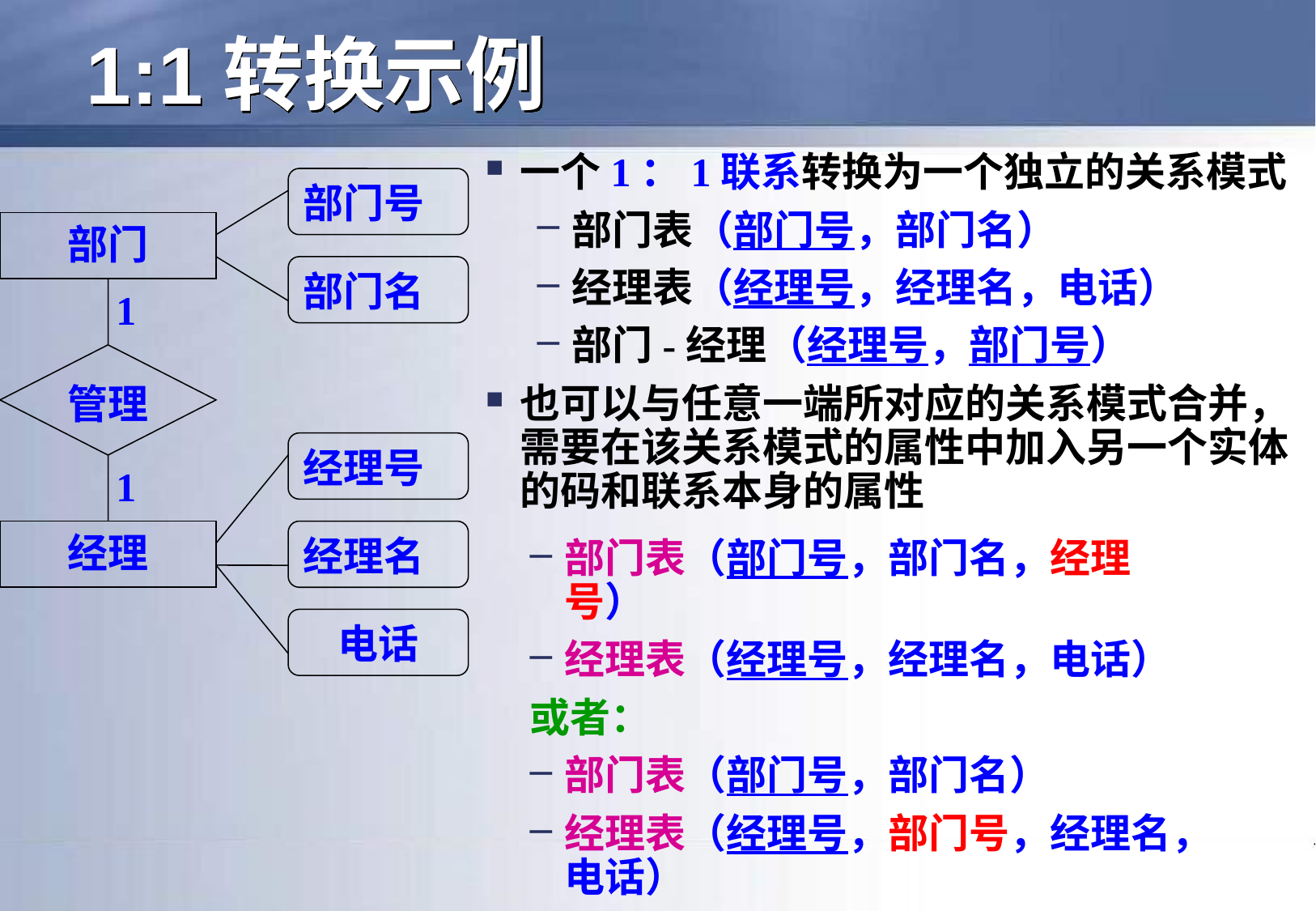

# 1:1转换示例
一个1：1联系转换为一个独立的关系模式
部门表（部门号，部门名）
经理表（经理号，经理名，电话）
部门-经理（经理号，部门号）
也可以与任意一端所对应的关系模式合并，需要在该关系模式的属性中加入另一个实体的码和联系本身的属性
部门号

部门
1

管理
1

经理

部门名
经理号

经理名

电话
部门表（部门号，部门名，经理号）
经理表（经理号，经理名，电话）
或者：
部门表（部门号，部门名）
经理表（经理号，部门号，经理名，电话）
43